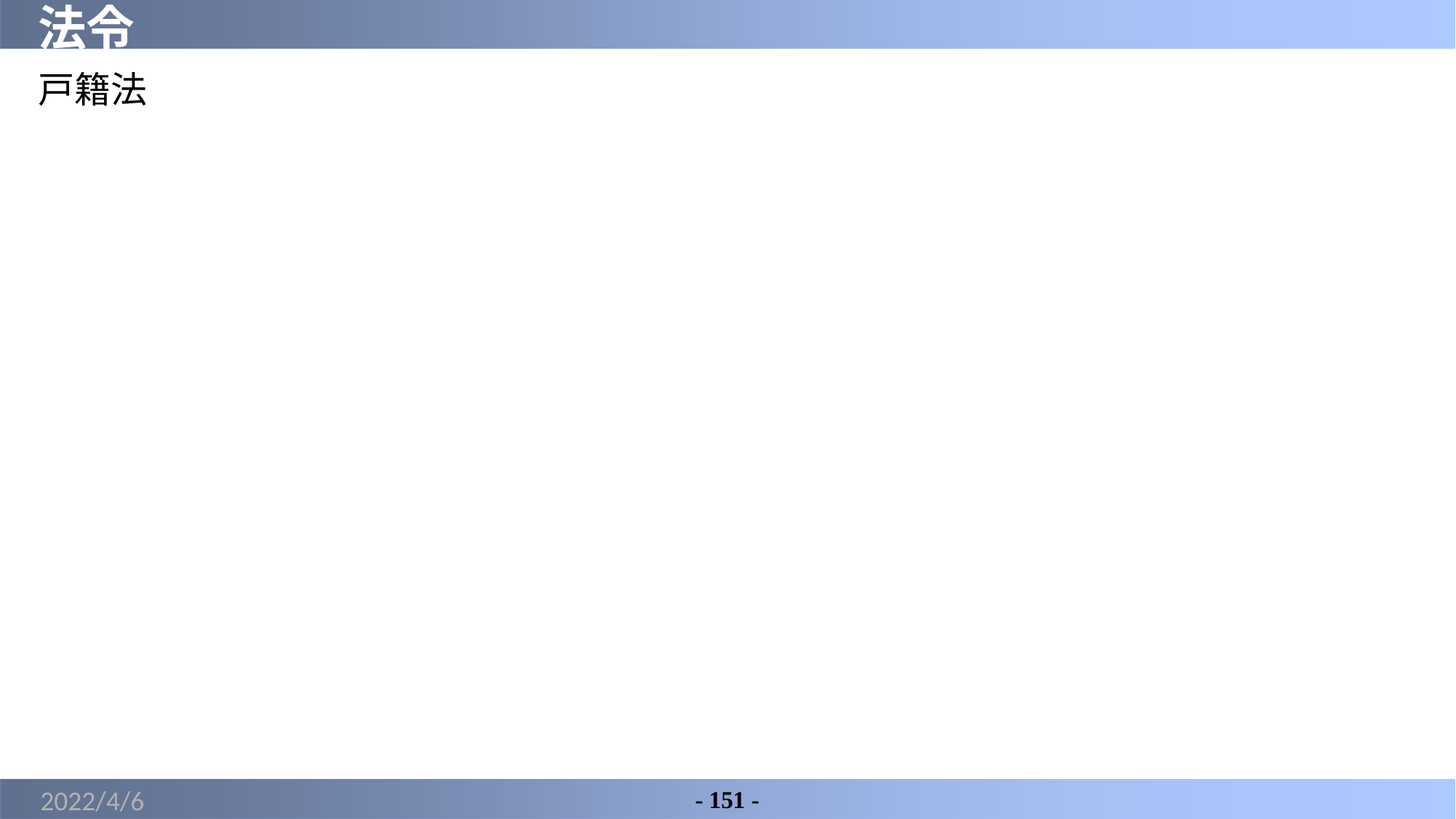

# 法令
戸籍法
2022/4/6
- 151 -